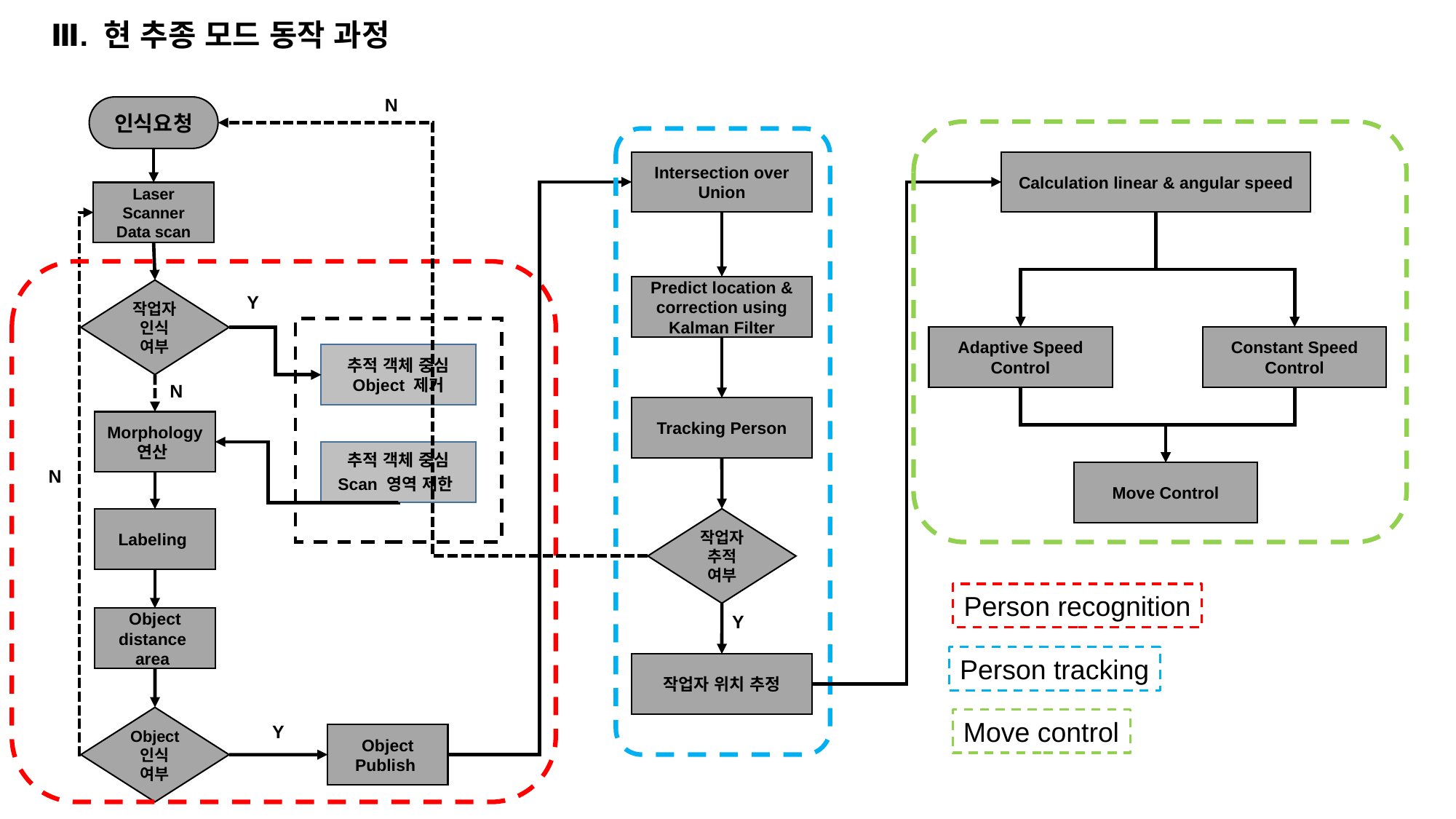

Ⅲ. 현 추종 모드 동작 과정
N
인식요청

Intersection over Union
Predict location & correction using Kalman Filter
Tracking Person
작업자 추적 여부
Y
작업자 위치 추정
Calculation linear & angular speed
Laser Scanner Data scan

작업자 인식 여부
Y

추적 객체 중심 Object 제거
추적 객체 중심 Scan 영역 제한
Adaptive Speed Control
Constant Speed Control
N
Morphology 연산
N
Move Control
Labeling
Person recognition
Person tracking
Move control
Object distance  area
Object 인식 여부
Y
Object Publish